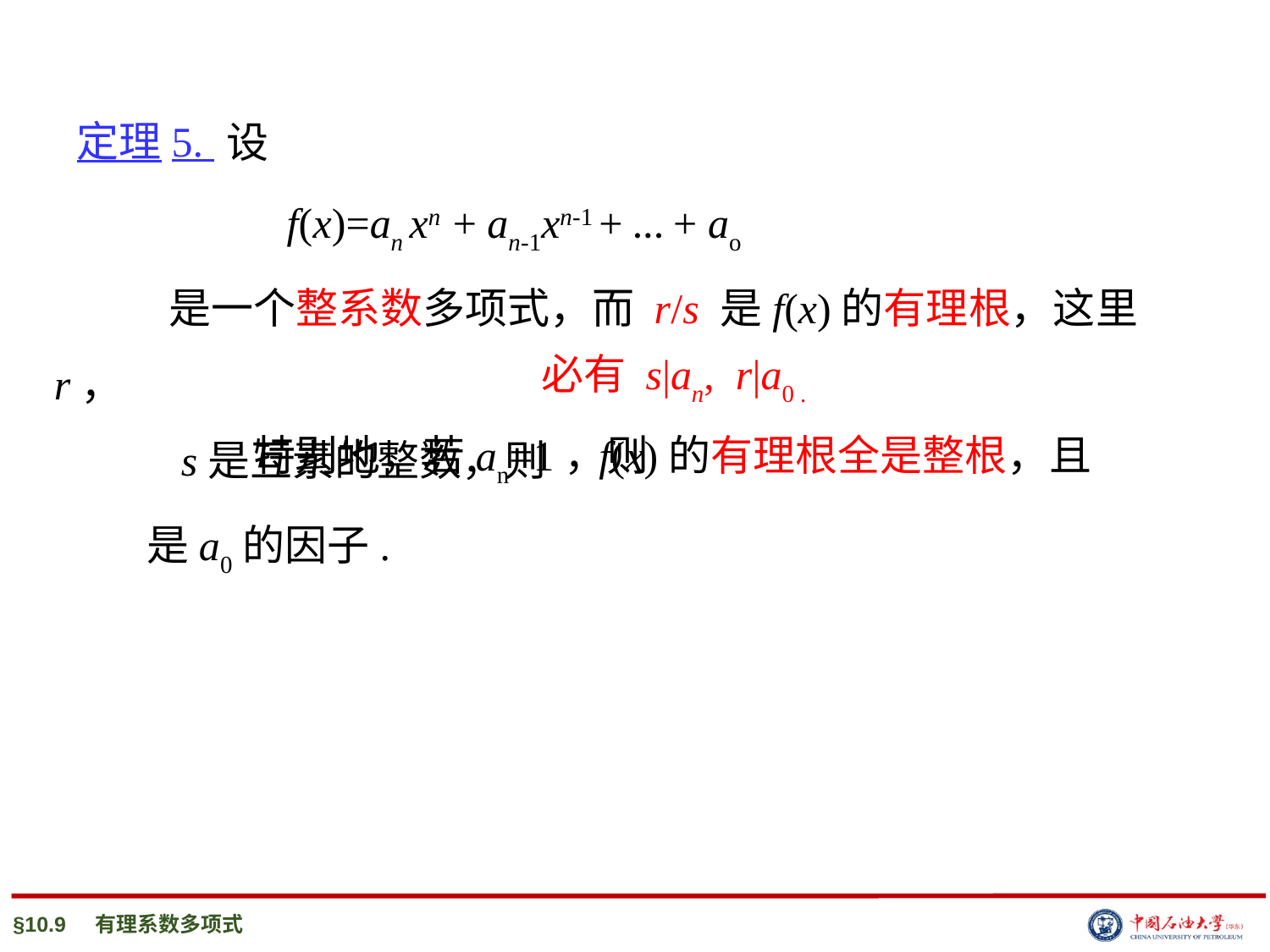

定理5.
                 设
                      f(x)=an xn  + an-1xn-1 + … + ao
           是一个整系数多项式，而 r/s 是f(x)的有理根，这里r，
            s是互素的整数，则
必有 s|an,  r|a0 .

              特别地，若an=1，则
                                                                         f(x)的有理根全是整根，且
是a0的因子.